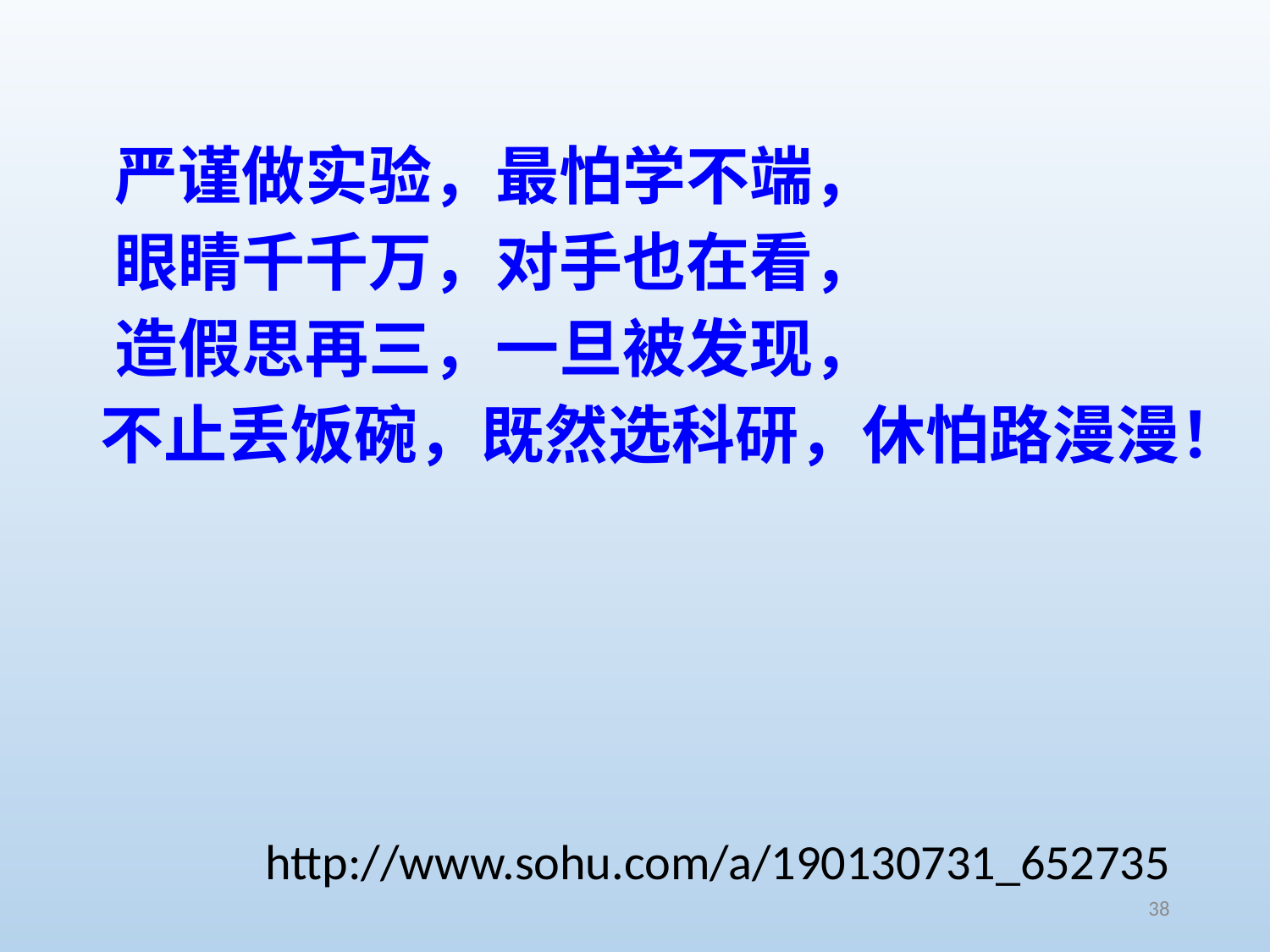

严谨做实验，最怕学不端，
     眼睛千千万，对手也在看，
     造假思再三，一旦被发现，
    不止丢饭碗，既然选科研，休怕路漫漫！
http://www.sohu.com/a/190130731_652735
38